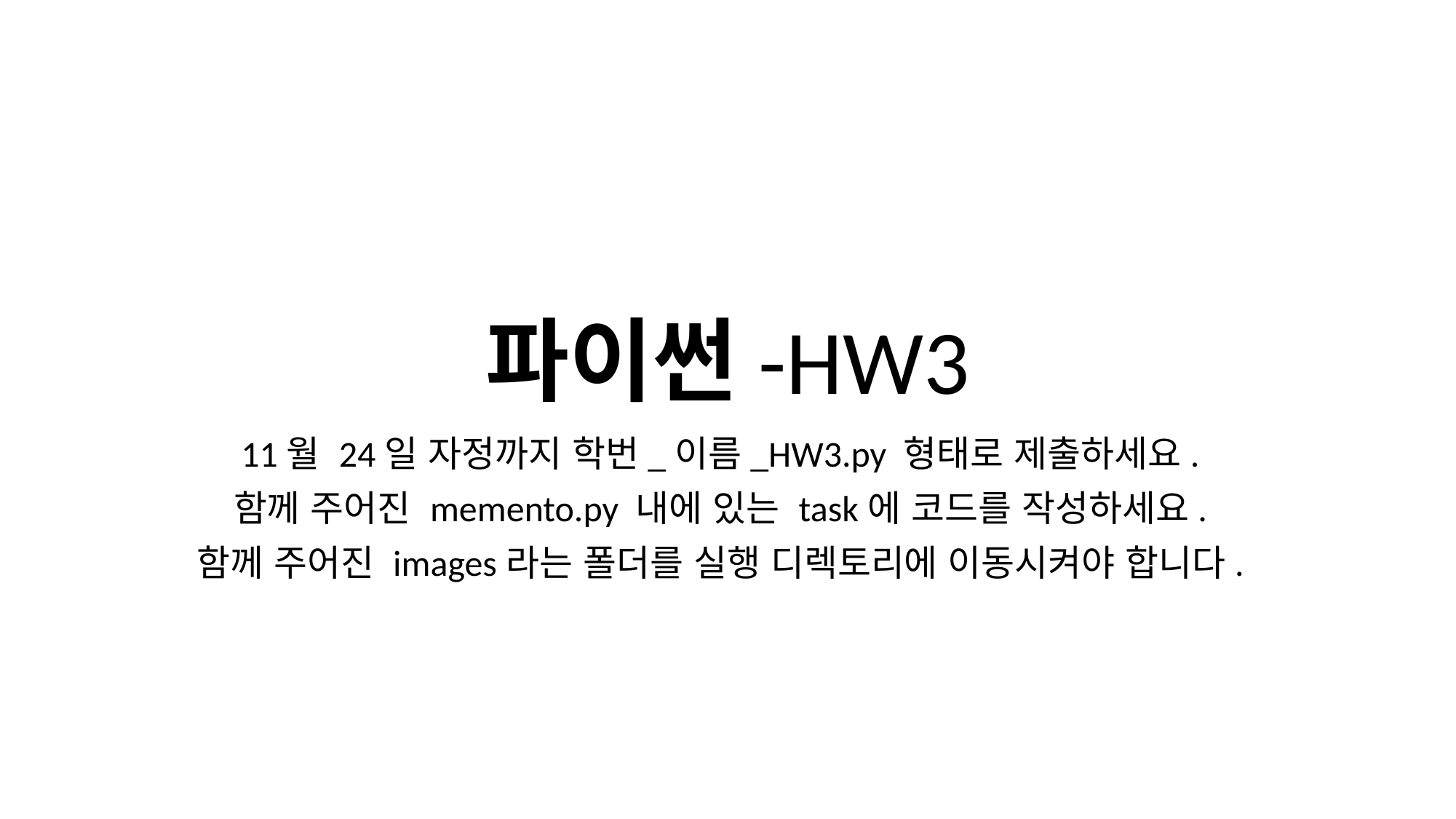

# 파이썬-HW3
11월 24일 자정까지 학번_이름_HW3.py 형태로 제출하세요.
함께 주어진 memento.py 내에 있는 task에 코드를 작성하세요.
함께 주어진 images라는 폴더를 실행 디렉토리에 이동시켜야 합니다.